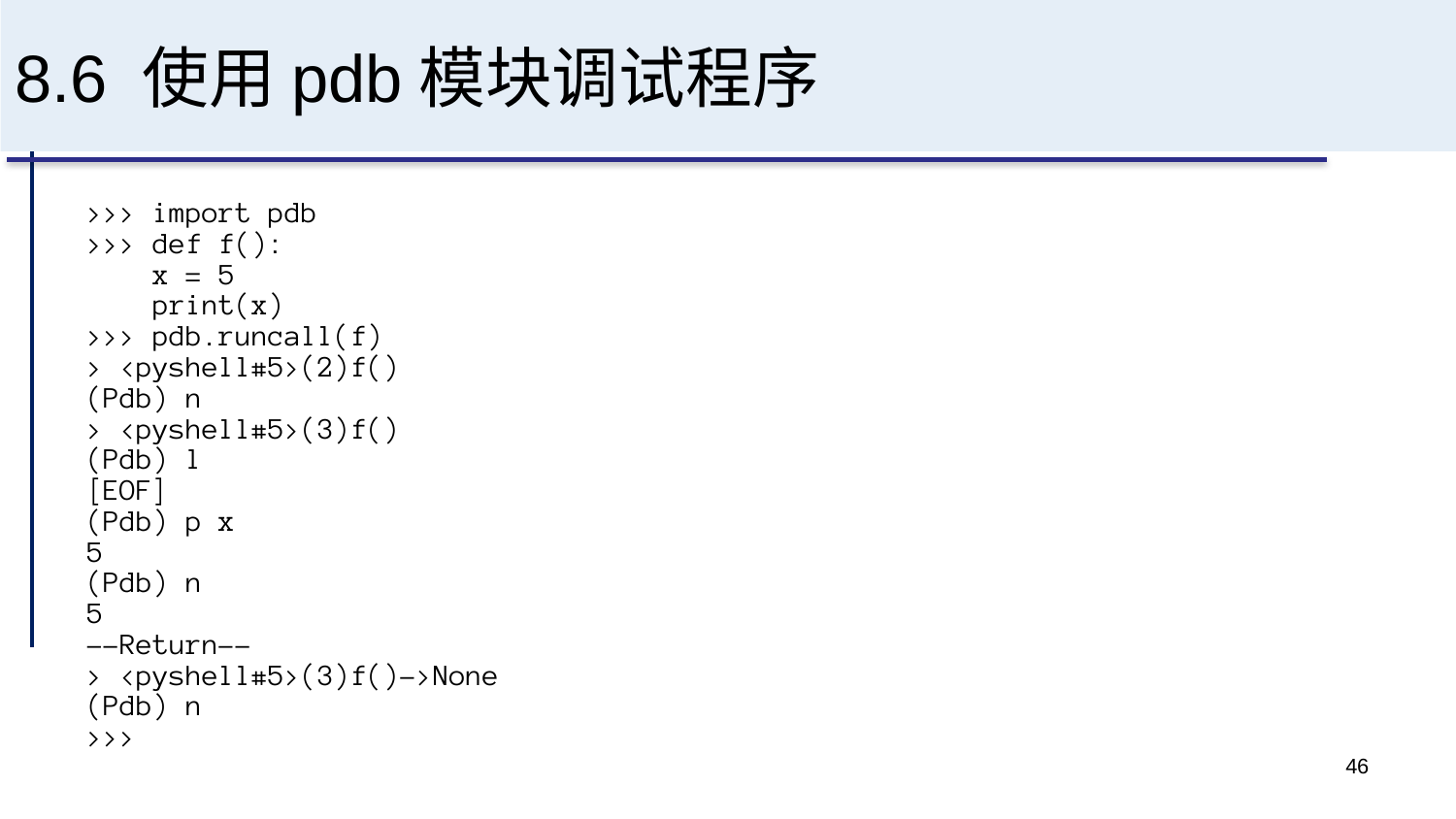

# 8.6 使用pdb模块调试程序
>>> import pdb
>>> def f():
    x = 5
    print(x)
>>> pdb.runcall(f)
> <pyshell#5>(2)f()
(Pdb) n
> <pyshell#5>(3)f()
(Pdb) l
[EOF]
(Pdb) p x
5
(Pdb) n
5
--Return--
> <pyshell#5>(3)f()->None
(Pdb) n
>>>
46